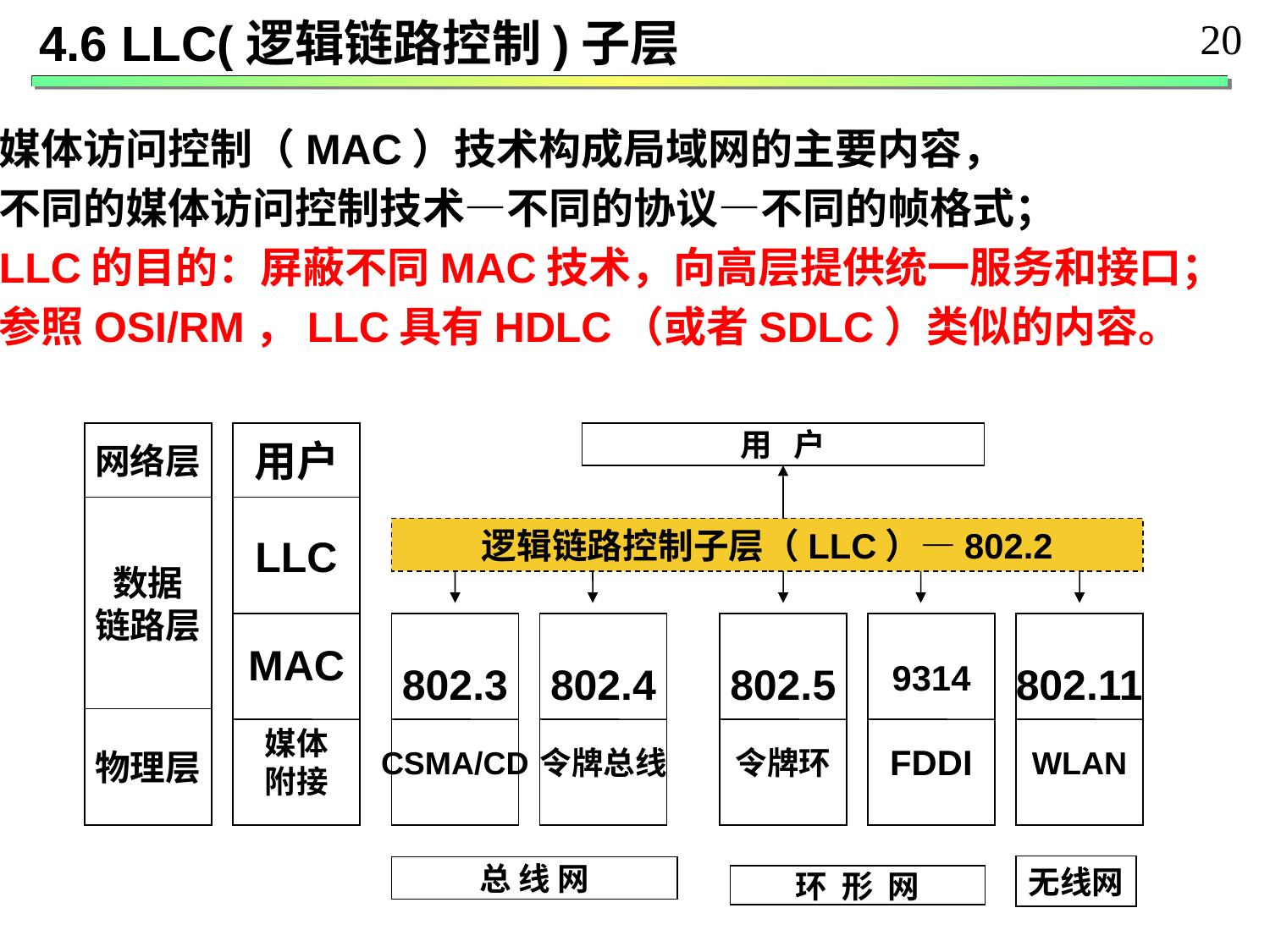

4.6 LLC(逻辑链路控制)子层
20

媒体访问控制（MAC）技术构成局域网的主要内容，
不同的媒体访问控制技术—不同的协议—不同的帧格式；
LLC的目的：屏蔽不同MAC技术，向高层提供统一服务和接口；
参照OSI/RM，LLC具有HDLC（或者SDLC）类似的内容。
网络层
用户
用   户

数据
链路层
LLC
逻辑链路控制子层（LLC）—802.2

MAC

媒体
附接
802.3

CSMA/CD
802.4

令牌总线
802.5

令牌环
9314

FDDI
802.11

WLAN
物理层

无线网
总 线 网
环  形  网